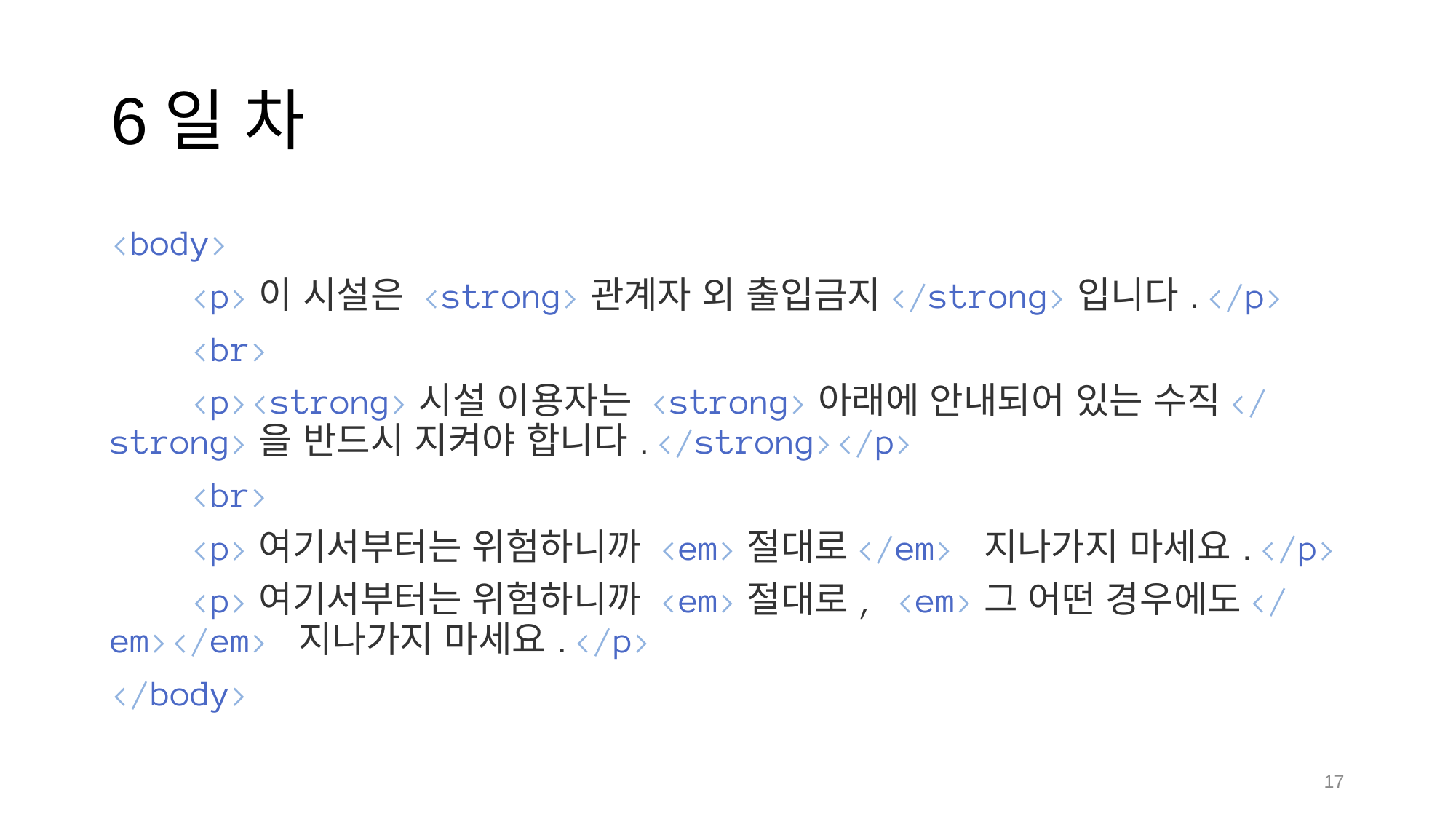

# 6일 차
<body>
    <p>이 시설은 <strong>관계자 외 출입금지</strong>입니다.</p>
    <br>
    <p><strong>시설 이용자는 <strong>아래에 안내되어 있는 수직</strong>을 반드시 지켜야 합니다.</strong></p>
    <br>
    <p>여기서부터는 위험하니까 <em>절대로</em> 지나가지 마세요.</p>
    <p>여기서부터는 위험하니까 <em>절대로, <em>그 어떤 경우에도</em></em> 지나가지 마세요.</p>
</body>

17